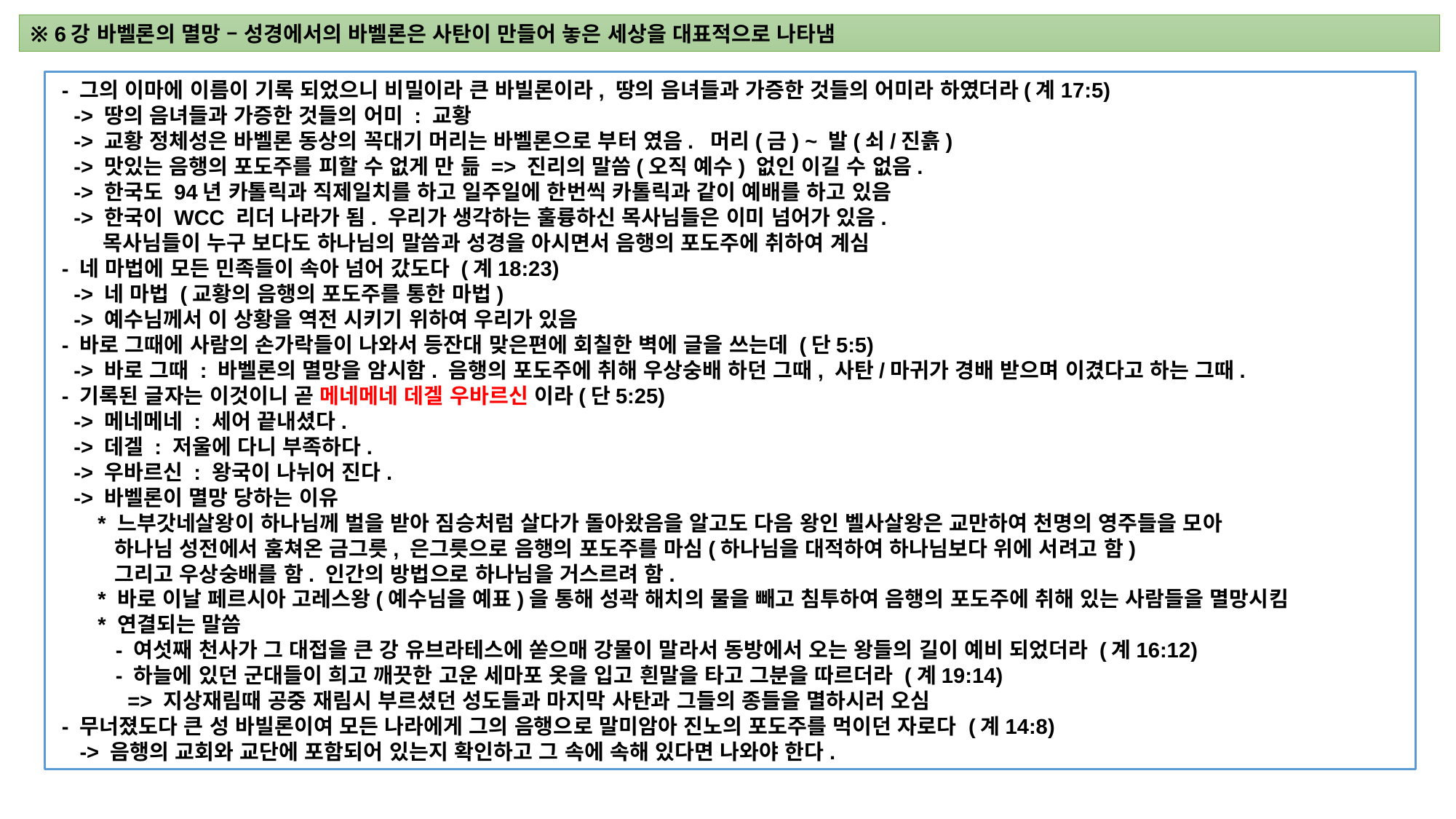

※ 6강 바벨론의 멸망 – 성경에서의 바벨론은 사탄이 만들어 놓은 세상을 대표적으로 나타냄
 - 그의 이마에 이름이 기록 되었으니 비밀이라 큰 바빌론이라, 땅의 음녀들과 가증한 것들의 어미라 하였더라(계17:5)
   -> 땅의 음녀들과 가증한 것들의 어미 : 교황
   -> 교황 정체성은 바벨론 동상의 꼭대기 머리는 바벨론으로 부터 였음.  머리(금) ~ 발(쇠/진흙)
   -> 맛있는 음행의 포도주를 피할 수 없게 만 듦 => 진리의 말씀(오직 예수) 없인 이길 수 없음.
   -> 한국도 94년 카톨릭과 직제일치를 하고 일주일에 한번씩 카톨릭과 같이 예배를 하고 있음
   -> 한국이 WCC 리더 나라가 됨. 우리가 생각하는 훌륭하신 목사님들은 이미 넘어가 있음.
       목사님들이 누구 보다도 하나님의 말씀과 성경을 아시면서 음행의 포도주에 취하여 계심
 - 네 마법에 모든 민족들이 속아 넘어 갔도다 (계18:23)
   -> 네 마법 (교황의 음행의 포도주를 통한 마법)
   -> 예수님께서 이 상황을 역전 시키기 위하여 우리가 있음
 - 바로 그때에 사람의 손가락들이 나와서 등잔대 맞은편에 회칠한 벽에 글을 쓰는데 (단5:5)
   -> 바로 그때 : 바벨론의 멸망을 암시함. 음행의 포도주에 취해 우상숭배 하던 그때, 사탄/마귀가 경배 받으며 이겼다고 하는 그때.
 - 기록된 글자는 이것이니 곧 메네메네 데겔 우바르신 이라(단5:25)
   -> 메네메네 : 세어 끝내셨다.
   -> 데겔 : 저울에 다니 부족하다.
   -> 우바르신 : 왕국이 나뉘어 진다.
   -> 바벨론이 멸망 당하는 이유
       * 느부갓네살왕이 하나님께 벌을 받아 짐승처럼 살다가 돌아왔음을 알고도 다음 왕인 벨사살왕은 교만하여 천명의 영주들을 모아
         하나님 성전에서 훔쳐온 금그릇, 은그릇으로 음행의 포도주를 마심(하나님을 대적하여 하나님보다 위에 서려고 함)
         그리고 우상숭배를 함. 인간의 방법으로 하나님을 거스르려 함.
       * 바로 이날 페르시아 고레스왕(예수님을 예표)을 통해 성곽 해치의 물을 빼고 침투하여 음행의 포도주에 취해 있는 사람들을 멸망시킴
       * 연결되는 말씀
          - 여섯째 천사가 그 대접을 큰 강 유브라테스에 쏟으매 강물이 말라서 동방에서 오는 왕들의 길이 예비 되었더라 (계16:12)
          - 하늘에 있던 군대들이 희고 깨끗한 고운 세마포 옷을 입고 흰말을 타고 그분을 따르더라 (계19:14)
            => 지상재림때 공중 재림시 부르셨던 성도들과 마지막 사탄과 그들의 종들을 멸하시러 오심
 - 무너졌도다 큰 성 바빌론이여 모든 나라에게 그의 음행으로 말미암아 진노의 포도주를 먹이던 자로다 (계14:8)
    -> 음행의 교회와 교단에 포함되어 있는지 확인하고 그 속에 속해 있다면 나와야 한다.